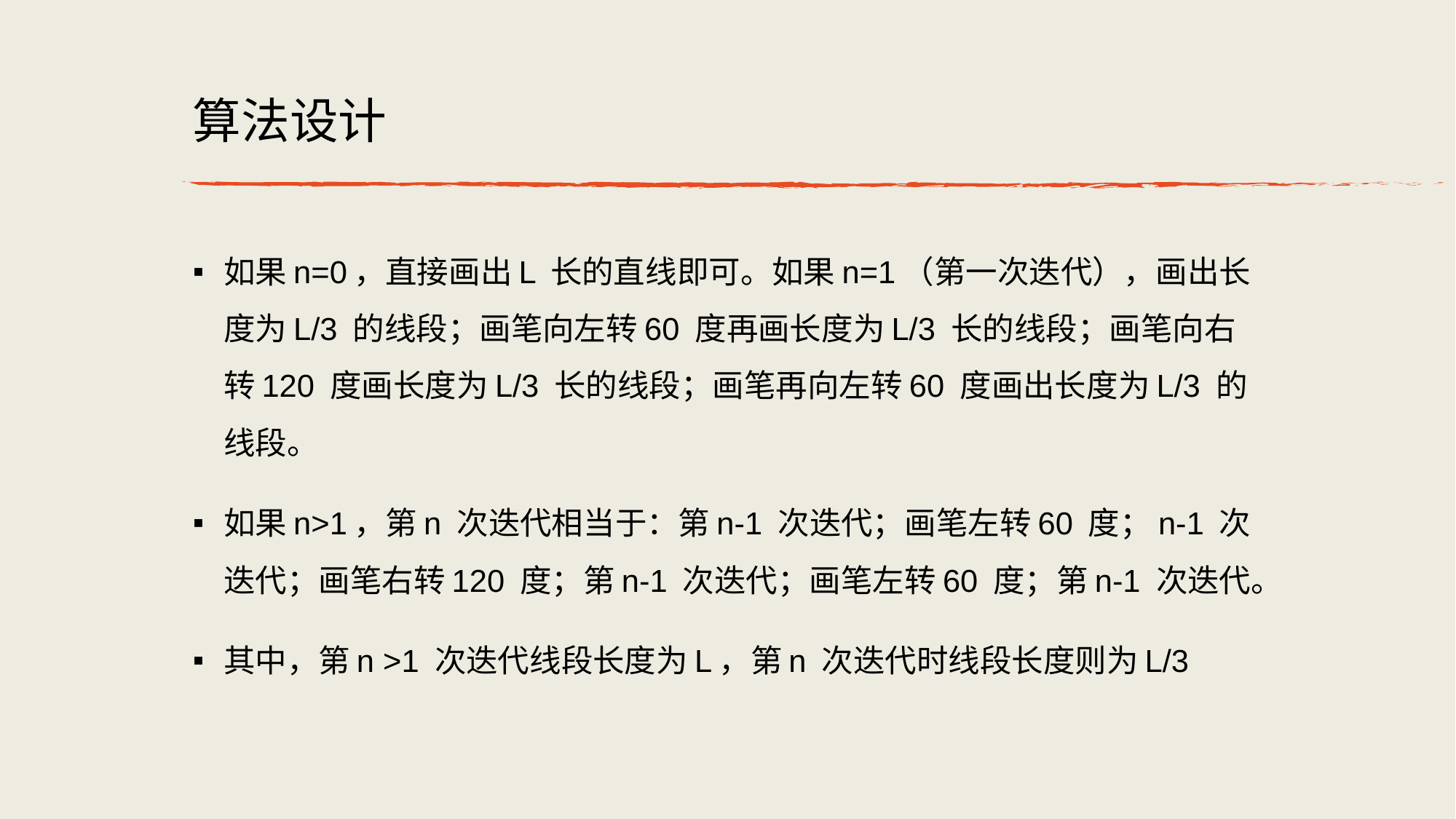

# 算法设计
如果n=0，直接画出L 长的直线即可。如果n=1（第⼀次迭代），画出长度为L/3 的线段；画笔向左转60 度再画长度为L/3 长的线段；画笔向右转120 度画长度为L/3 长的线段；画笔再向左转60 度画出长度为L/3 的线段。
如果n>1，第n 次迭代相当于：第n-1 次迭代；画笔左转60 度；n-1 次迭代；画笔右转120 度；第n-1 次迭代；画笔左转60 度；第n-1 次迭代。
其中，第n >1 次迭代线段长度为L，第n 次迭代时线段长度则为L/3